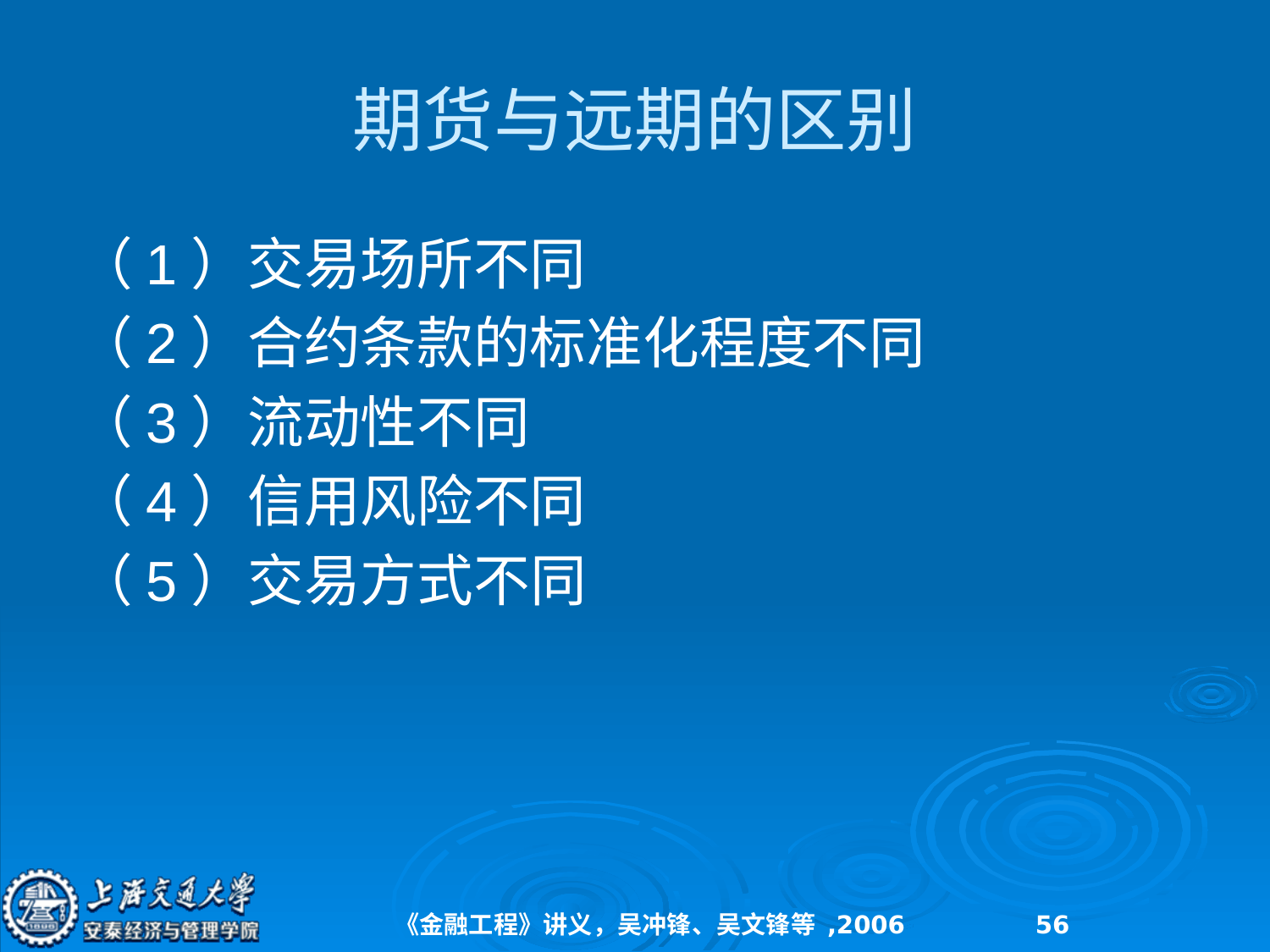

# 期货与远期的区别
（1）交易场所不同
（2）合约条款的标准化程度不同
（3）流动性不同
（4）信用风险不同
（5）交易方式不同